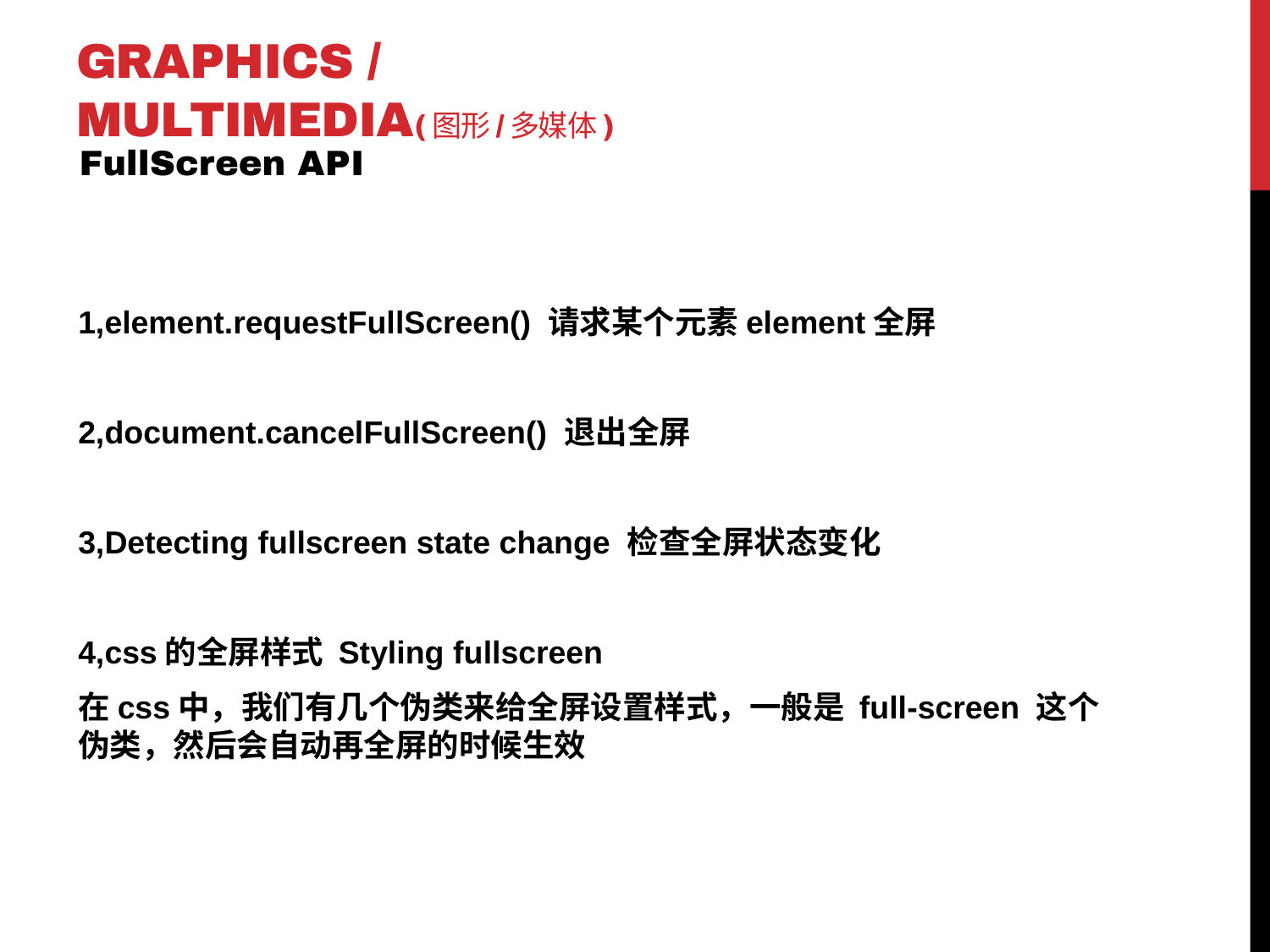

# Graphics / Multimedia(图形/多媒体)
FullScreen API

1,element.requestFullScreen() 请求某个元素element全屏

2,document.cancelFullScreen() 退出全屏

3,Detecting fullscreen state change 检查全屏状态变化

4,css的全屏样式 Styling fullscreen
在css中，我们有几个伪类来给全屏设置样式，一般是 full-screen 这个伪类，然后会自动再全屏的时候生效